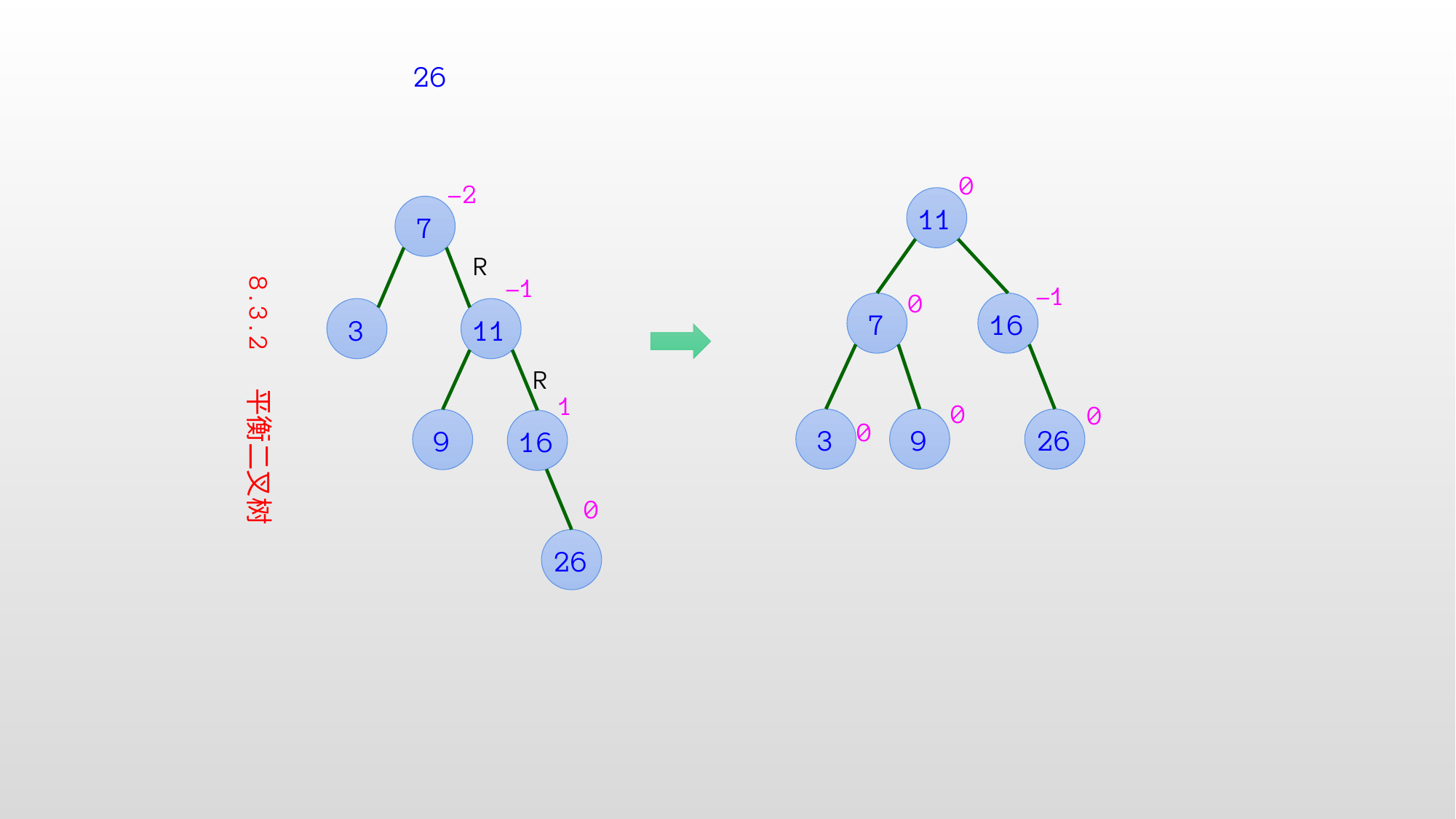

26
0
11
-1
0
7
16

0
0
3
0
9
26
-2
7
8.3.2  平衡二叉树
R
-1
3
11
R
1
9
16
26
0